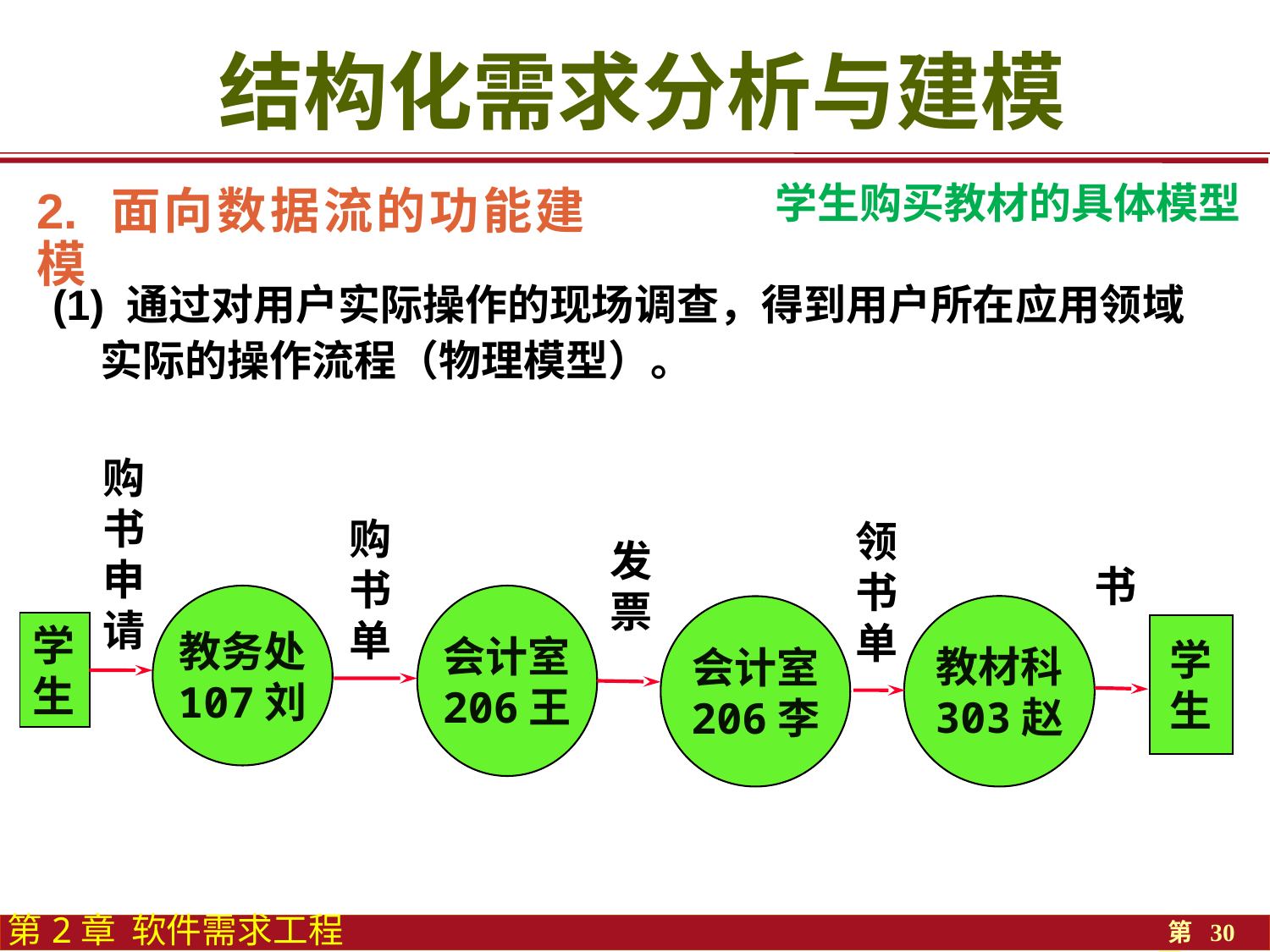

结构化需求分析与建模
 学生购买教材的具体模型
2. 面向数据流的功能建模
(1) 通过对用户实际操作的现场调查，得到用户所在应用领域实际的操作流程（物理模型）。
购
书
申
请
购书
单
领
书单
发
票
书
教务处
107刘
会计室
206王
教材科
303赵
会计室
206李
学
生
学
生